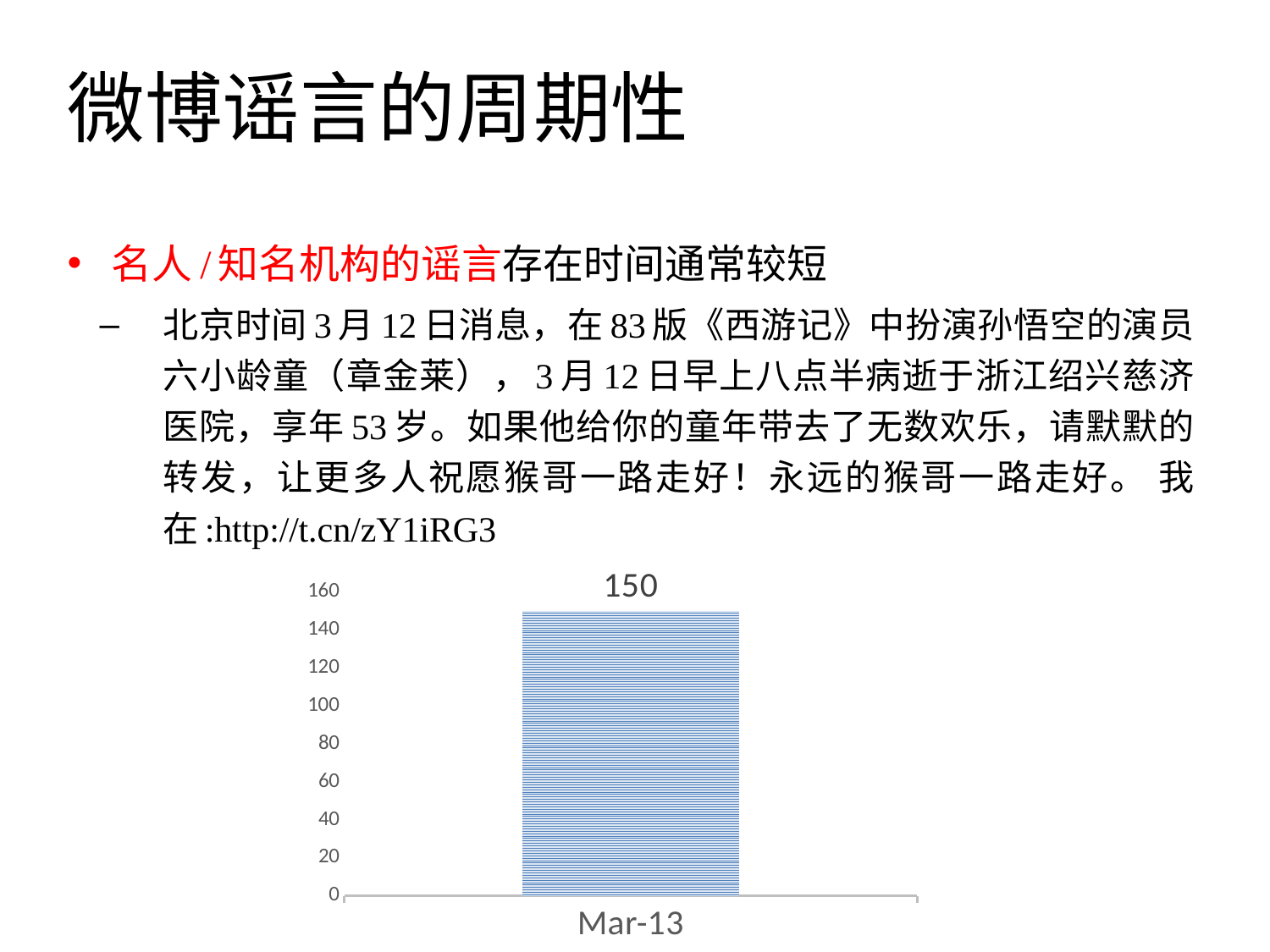

# 微博谣言的周期性
名人/知名机构的谣言存在时间通常较短
北京时间3月12日消息，在83版《西游记》中扮演孙悟空的演员六小龄童（章金莱），3月12日早上八点半病逝于浙江绍兴慈济医院，享年53岁。如果他给你的童年带去了无数欢乐，请默默的转发，让更多人祝愿猴哥一路走好！永远的猴哥一路走好。 我在:http://t.cn/zY1iRG3

### Chart

| Category | 数量 |
|---|---|
| 41334 | 150.0 |